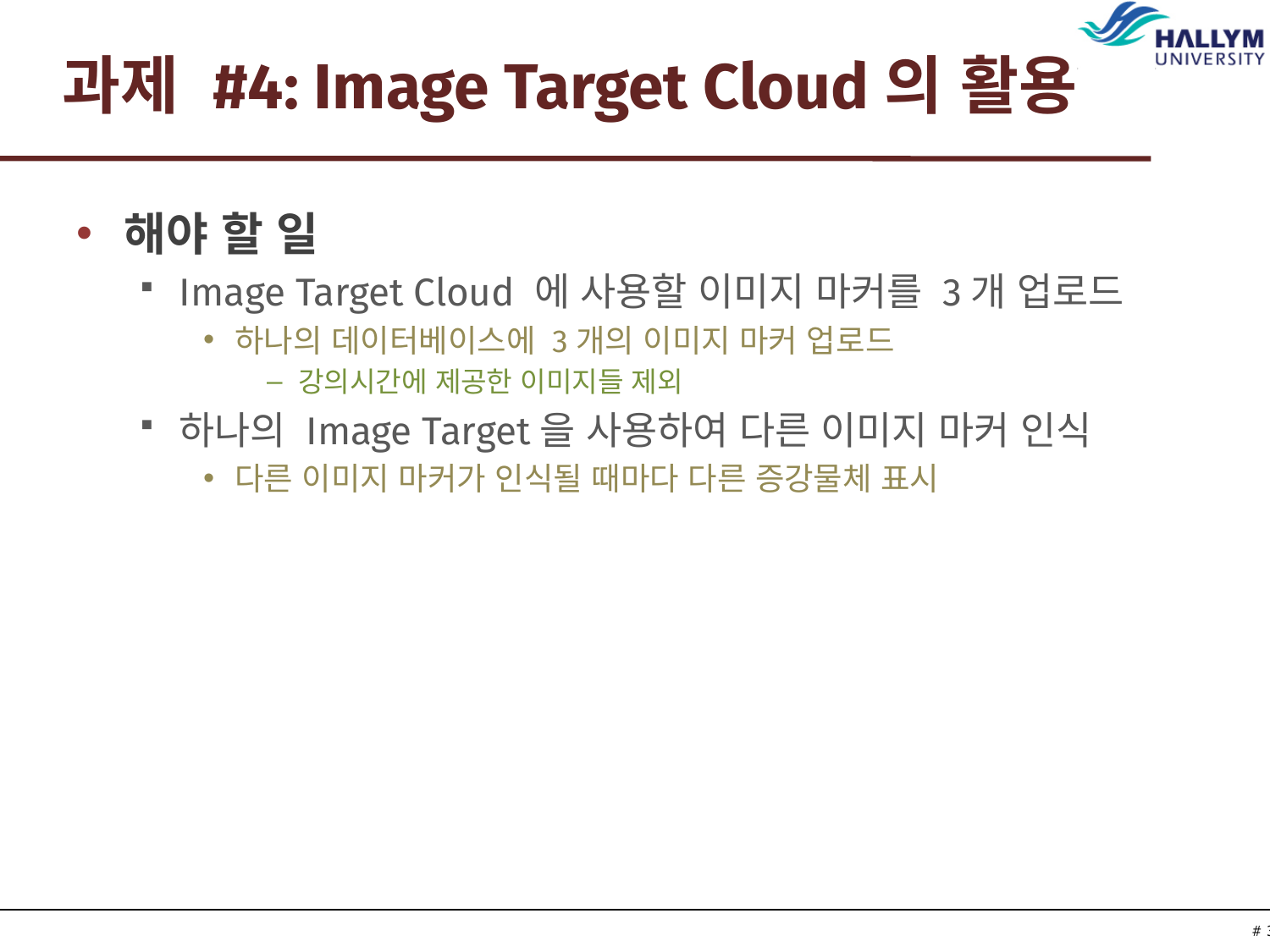

# 과제 #4: Image Target Cloud의 활용
해야 할 일
Image Target Cloud 에 사용할 이미지 마커를 3개 업로드
하나의 데이터베이스에 3개의 이미지 마커 업로드
강의시간에 제공한 이미지들 제외
하나의 Image Target을 사용하여 다른 이미지 마커 인식
다른 이미지 마커가 인식될 때마다 다른 증강물체 표시